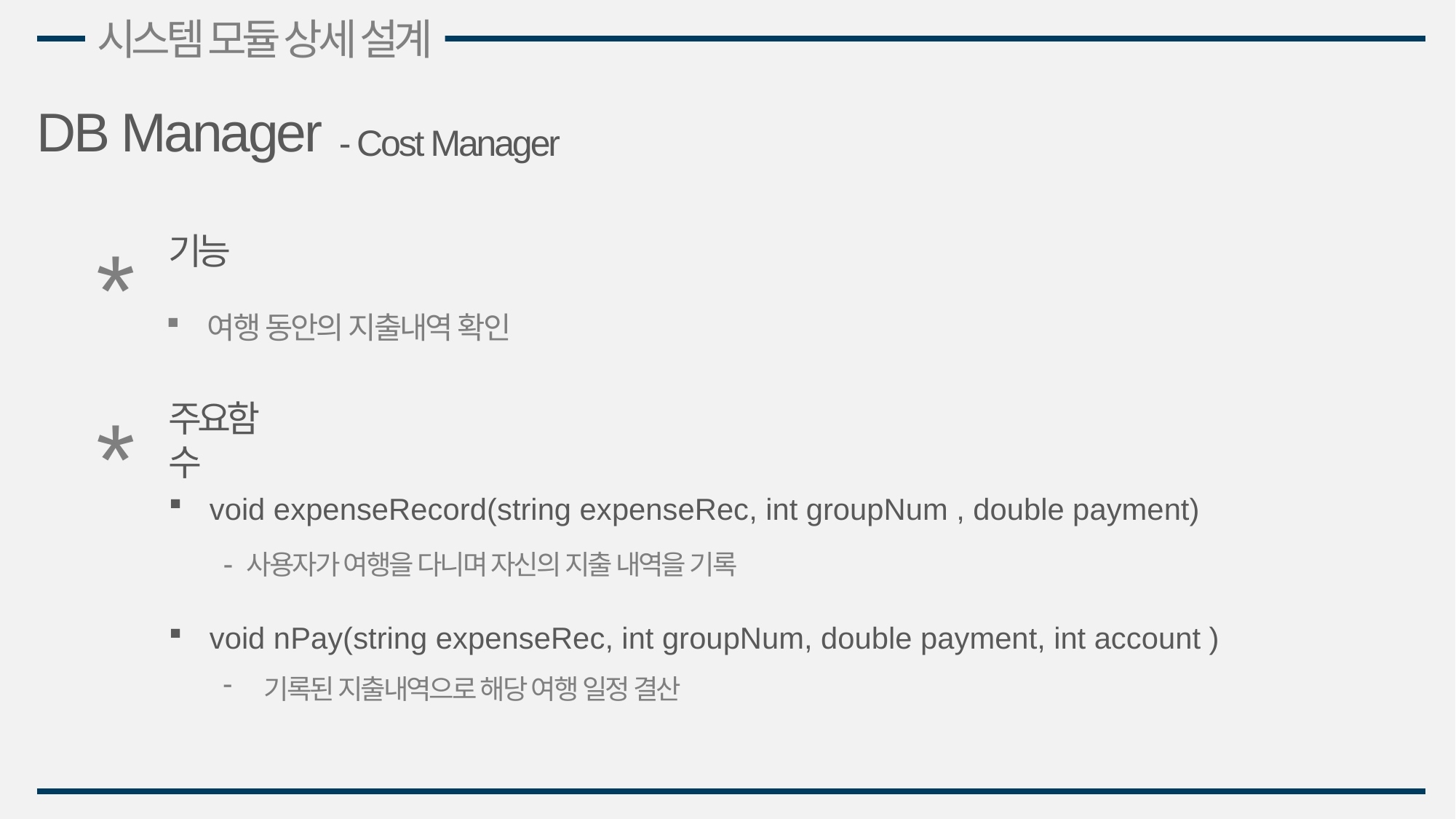

시스템 모듈 상세 설계
DB Manager
- Cost Manager
*
기능
여행 동안의 지출내역 확인
*
주요함수
void expenseRecord(string expenseRec, int groupNum , double payment)
- 사용자가 여행을 다니며 자신의 지출 내역을 기록
void nPay(string expenseRec, int groupNum, double payment, int account )
기록된 지출내역으로 해당 여행 일정 결산